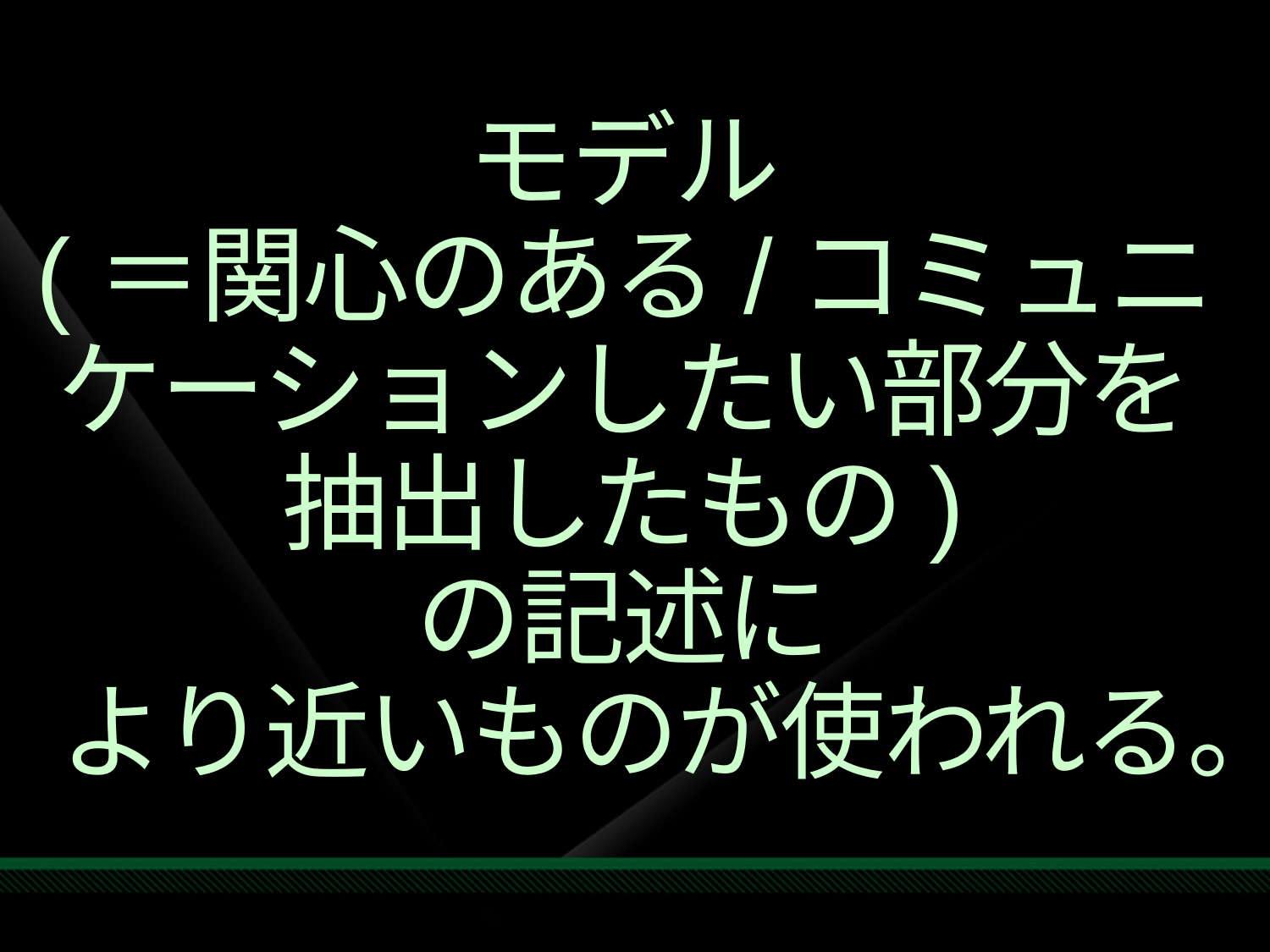

# モデル (＝関心のある/コミュニケーションしたい部分を抽出したもの) の記述に より近いものが使われる。